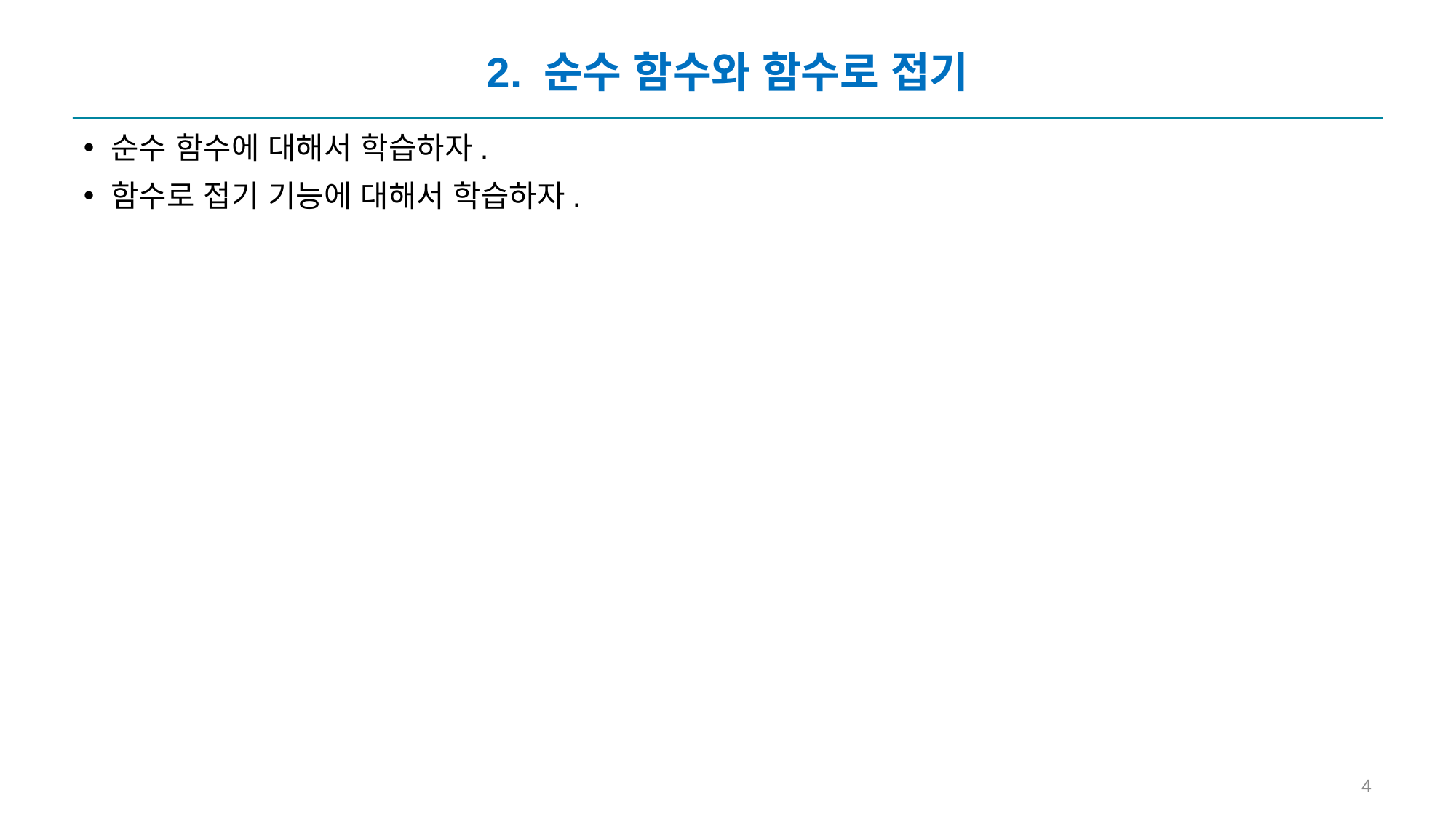

# 2. 순수 함수와 함수로 접기
순수 함수에 대해서 학습하자.
함수로 접기 기능에 대해서 학습하자.

4